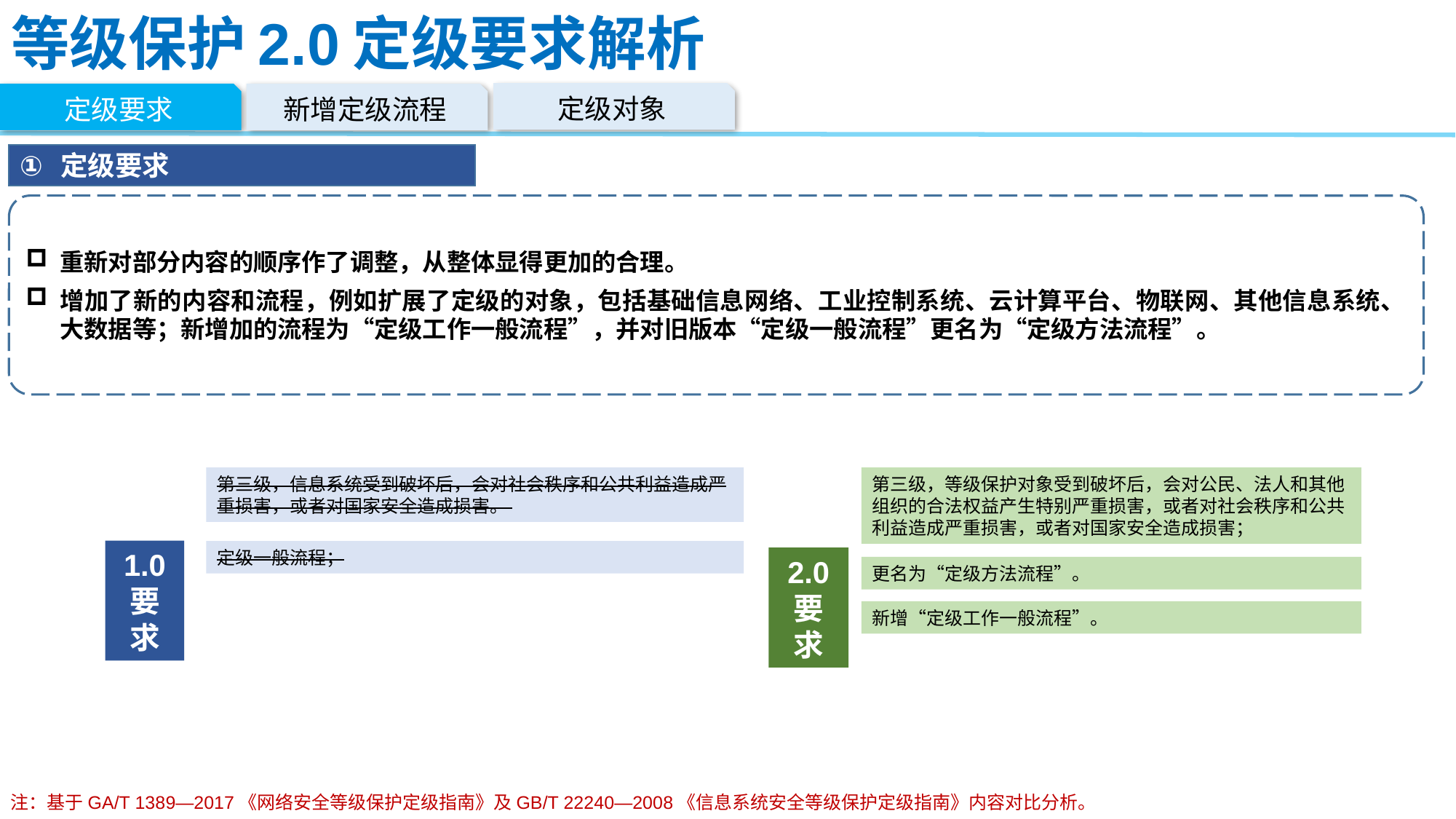

# 等级保护2.0定级要求解析
定级对象
定级要求
新增定级流程
定级要求
重新对部分内容的顺序作了调整，从整体显得更加的合理。
增加了新的内容和流程，例如扩展了定级的对象，包括基础信息网络、工业控制系统、云计算平台、物联网、其他信息系统、大数据等；新增加的流程为“定级工作一般流程”，并对旧版本“定级一般流程”更名为“定级方法流程”。
第三级，信息系统受到破坏后，会对社会秩序和公共利益造成严重损害，或者对国家安全造成损害。
第三级，等级保护对象受到破坏后，会对公民、法人和其他组织的合法权益产生特别严重损害，或者对社会秩序和公共利益造成严重损害，或者对国家安全造成损害；
1.0
要求
定级一般流程；
2.0
要求
更名为“定级方法流程”。
新增“定级工作一般流程”。
注：基于GA/T 1389—2017《网络安全等级保护定级指南》及GB/T 22240—2008《信息系统安全等级保护定级指南》内容对比分析。